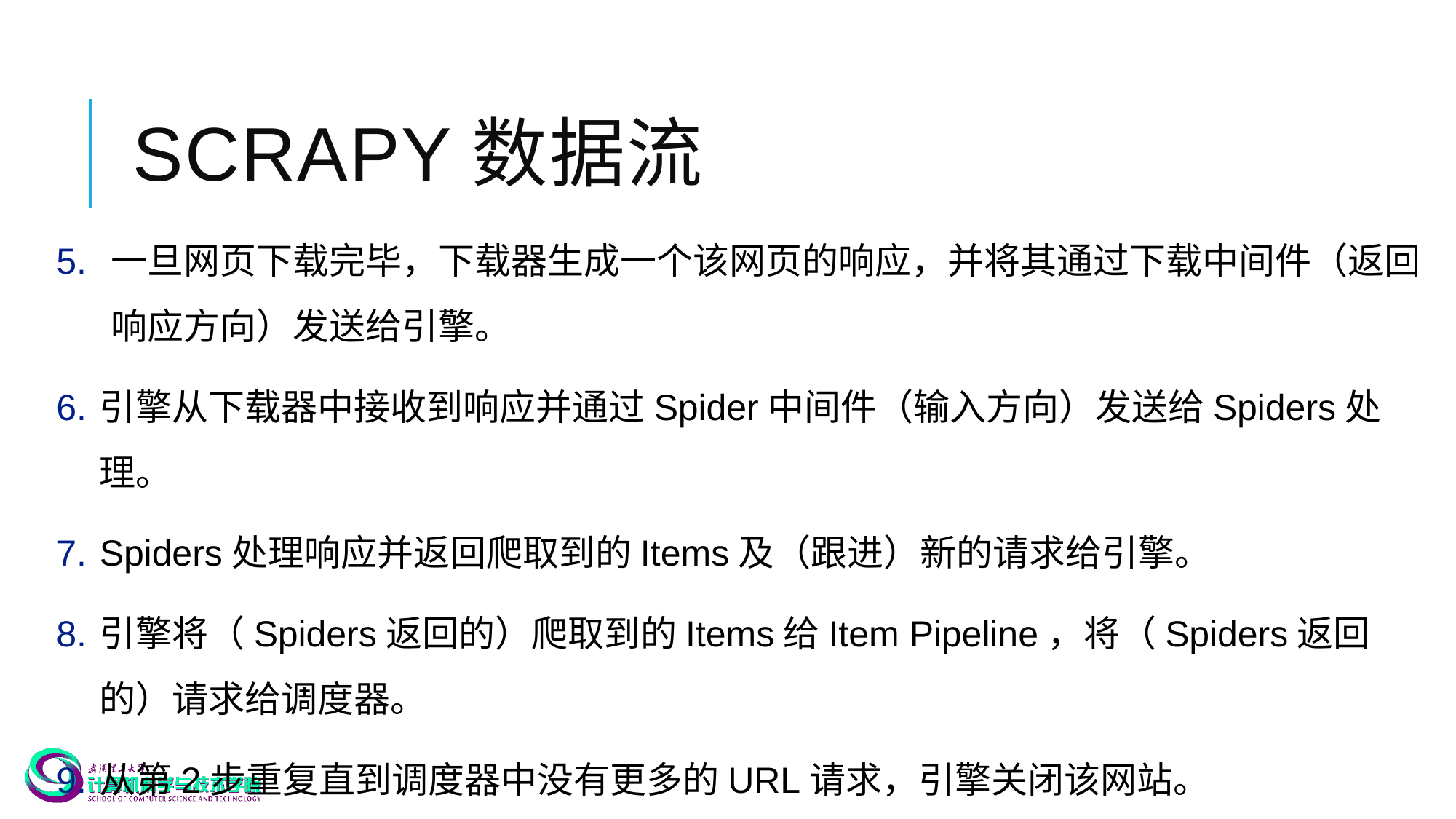

# Scrapy数据流
一旦网页下载完毕，下载器生成一个该网页的响应，并将其通过下载中间件（返回响应方向）发送给引擎。
引擎从下载器中接收到响应并通过Spider中间件（输入方向）发送给Spiders处理。
Spiders处理响应并返回爬取到的Items及（跟进）新的请求给引擎。
引擎将（Spiders返回的）爬取到的Items给Item Pipeline，将（Spiders返回的）请求给调度器。
从第2步重复直到调度器中没有更多的URL请求，引擎关闭该网站。